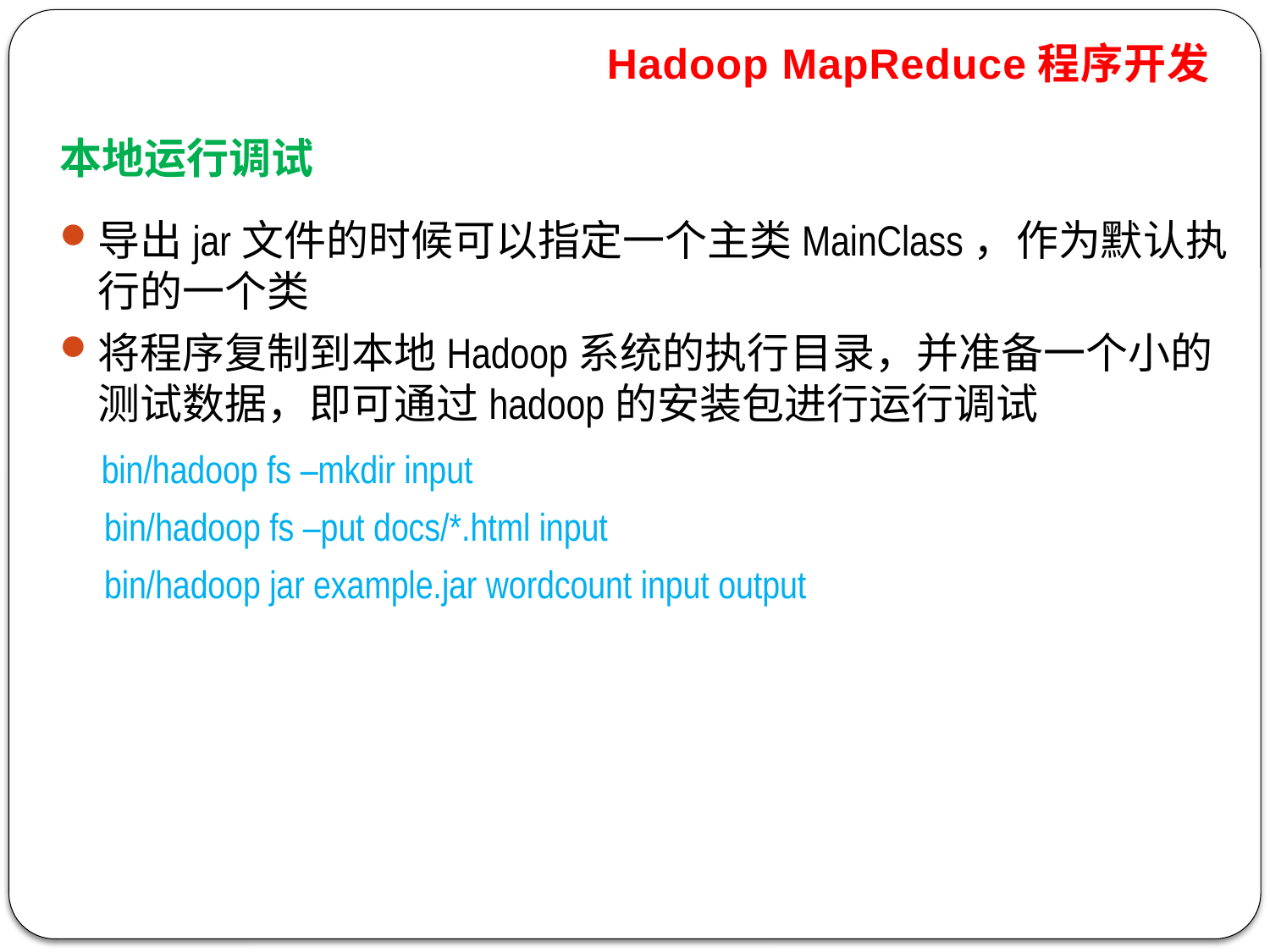

Hadoop MapReduce程序开发
本地运行调试
导出jar文件的时候可以指定一个主类MainClass，作为默认执行的一个类
将程序复制到本地Hadoop系统的执行目录，并准备一个小的测试数据，即可通过hadoop的安装包进行运行调试
    bin/hadoop fs –mkdir input
     bin/hadoop fs –put docs/*.html input
     bin/hadoop jar example.jar wordcount input output